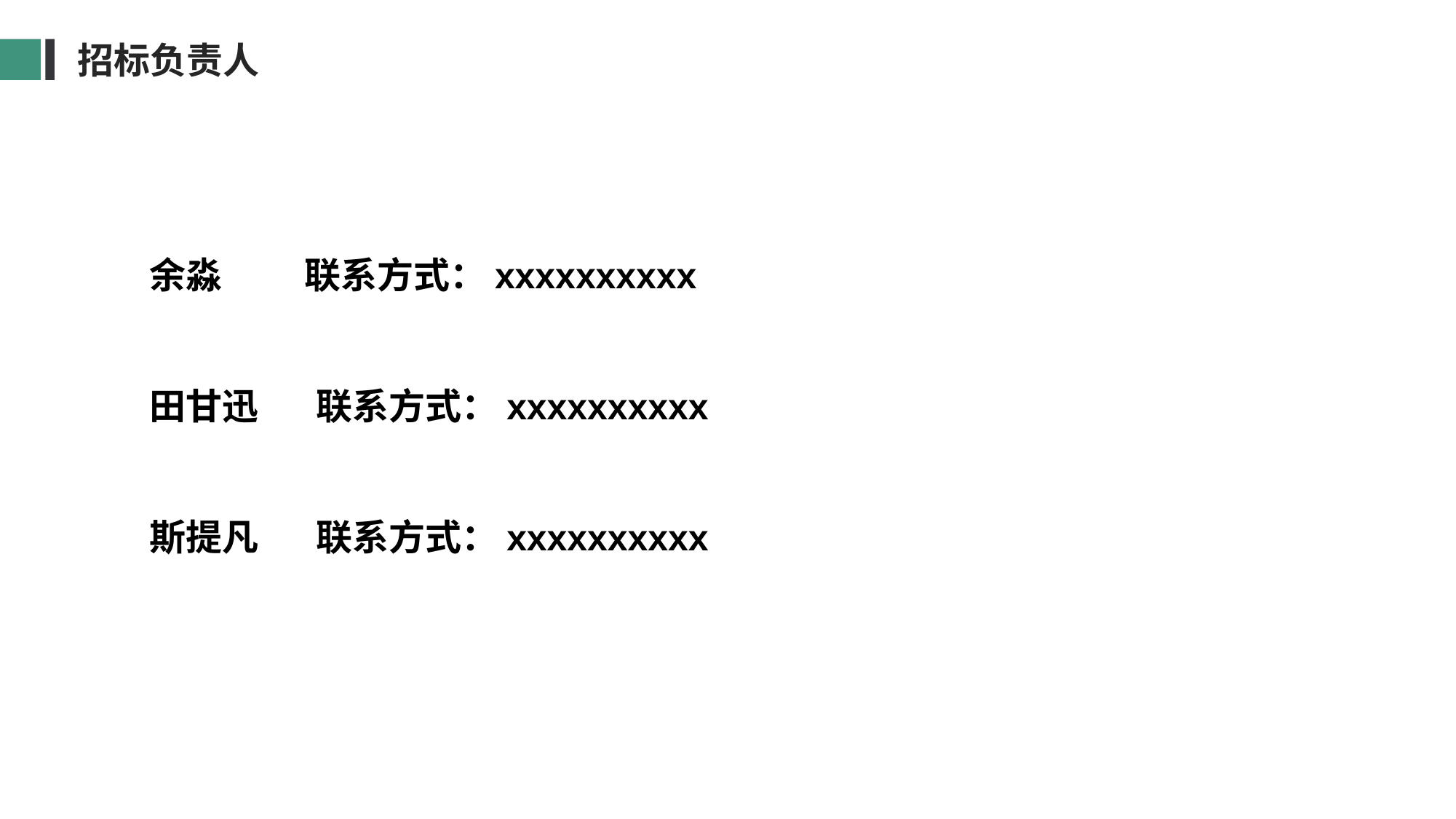

招标负责人

余淼          联系方式：xxxxxxxxxx

田甘迅       联系方式：xxxxxxxxxx

斯提凡       联系方式：xxxxxxxxxx